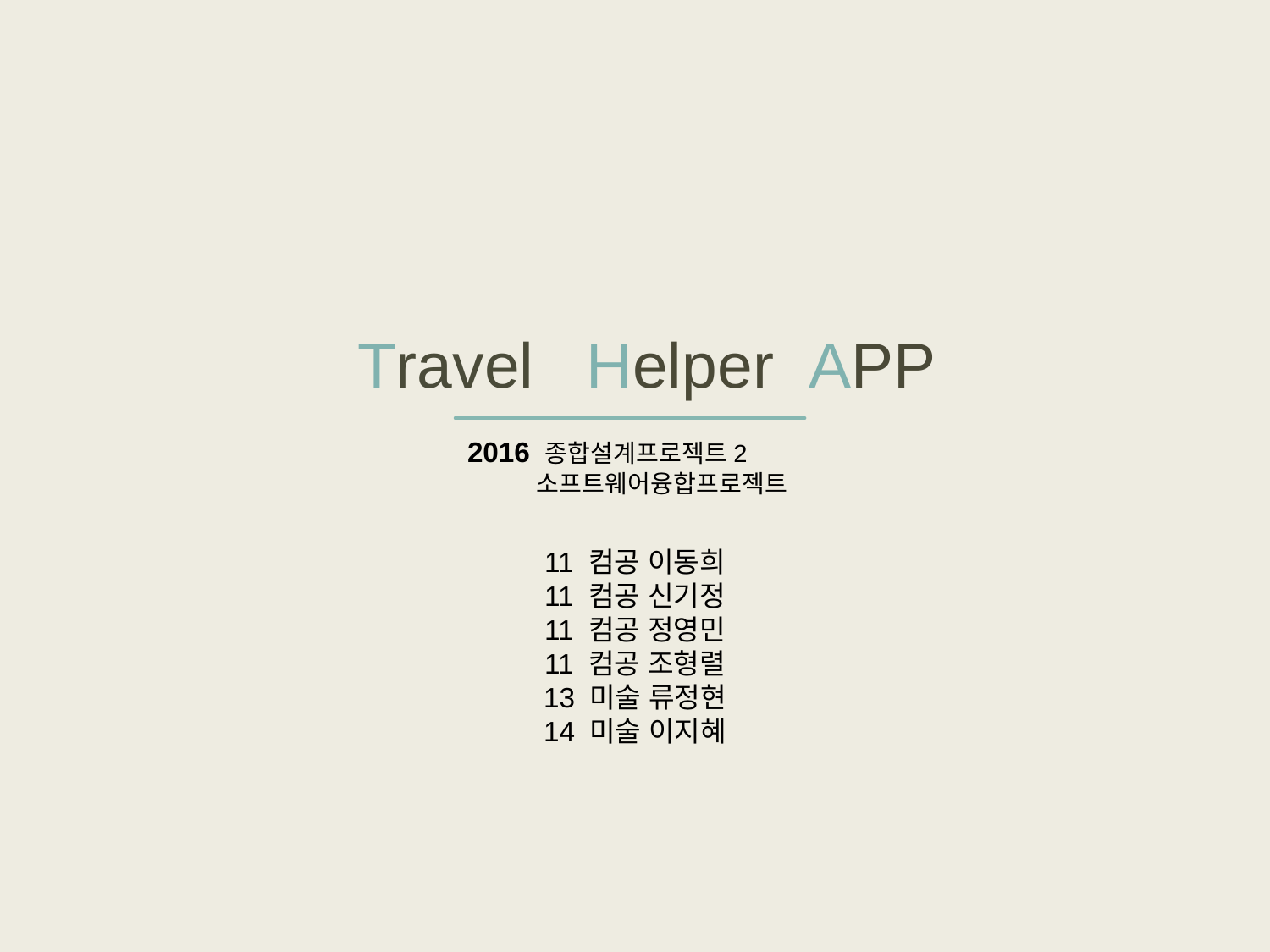

Travel   Helper  APP
2016 종합설계프로젝트2
         소프트웨어융합프로젝트
11 컴공 이동희
11 컴공 신기정
11 컴공 정영민
11 컴공 조형렬
13 미술 류정현
14 미술 이지혜